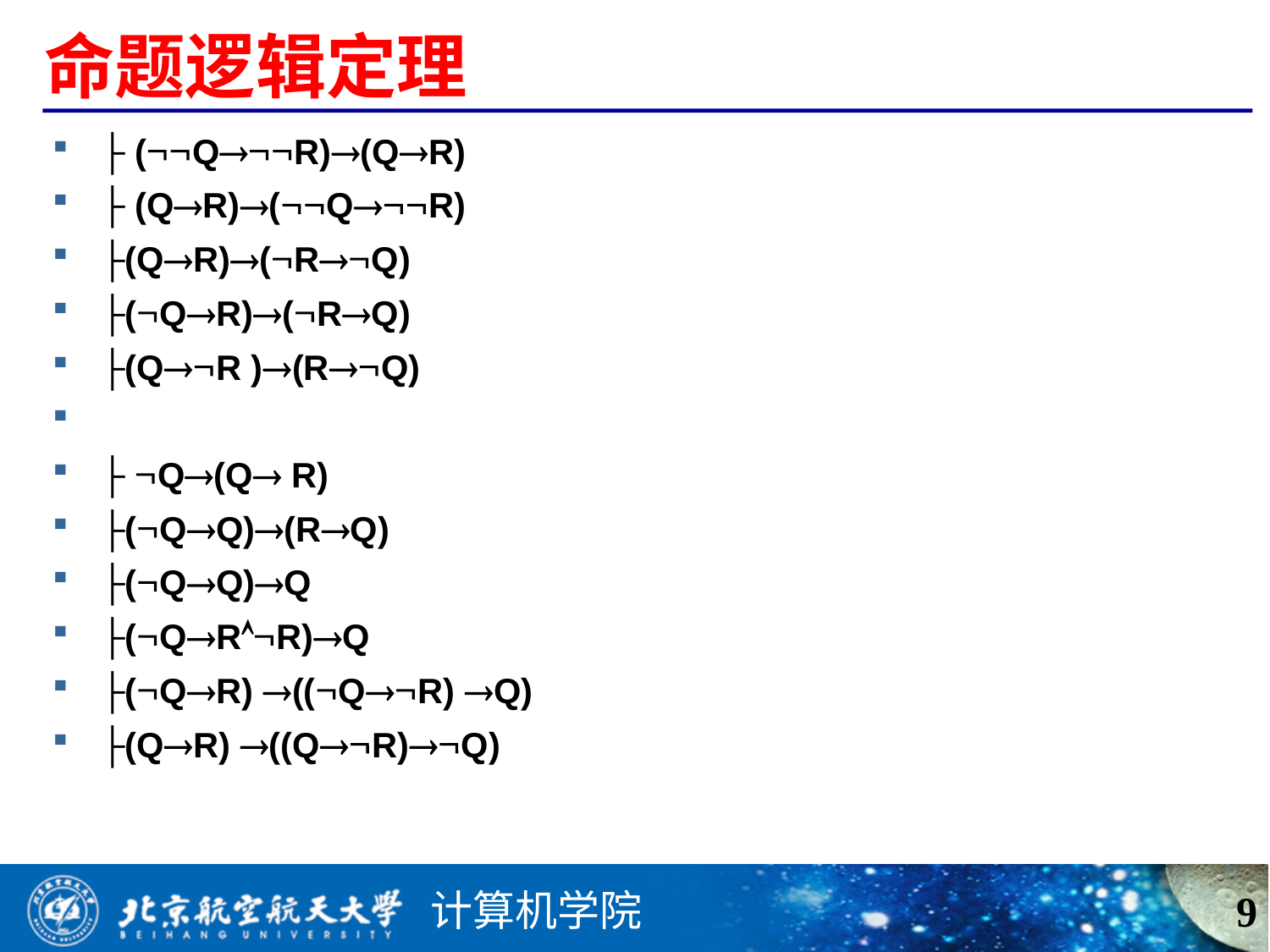

# 命题逻辑定理
├ (¬¬Q→¬¬R)→(Q→R)
├ (Q→R)→(¬¬Q→¬¬R)
├(Q→R)→(¬R→¬Q)
├(¬Q→R)→(¬R→Q)
├(Q→¬R )→(R→¬Q)

├ ¬Q→(Q→ R)
├(¬Q→Q)→(R→Q)
├(¬Q→Q)→Q
├(¬Q→R∧¬R)→Q
├(¬Q→R) →((¬Q→¬R) →Q)
├(Q→R) →((Q→¬R)→¬Q)